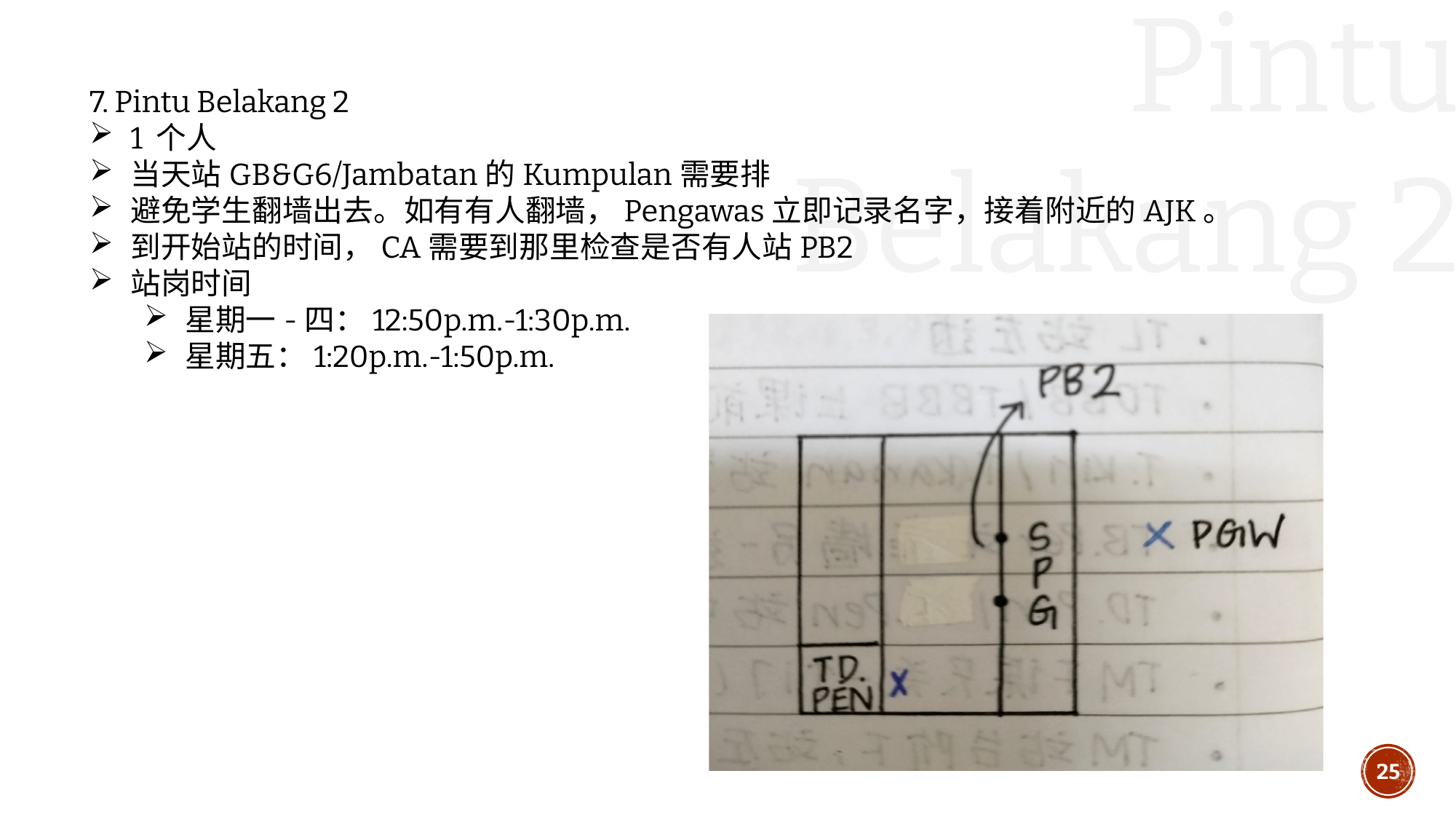

6. Tangga
不要让下午班学生在早上班未放学时在tingkat逗留
（合理原因：找老师等等，pengawas 需要自己随机应变)
TB/TDBP 够人才放
Pintu Belakang 2
7. Pintu Belakang 2
1 个人
当天站GB&G6/Jambatan的Kumpulan需要排
避免学生翻墙出去。如有有人翻墙，Pengawas立即记录名字，接着附近的AJK。
到开始站的时间，CA需要到那里检查是否有人站PB2
站岗时间
星期一-四：12:50p.m.-1:30p.m.
星期五：1:20p.m.-1:50p.m.

25